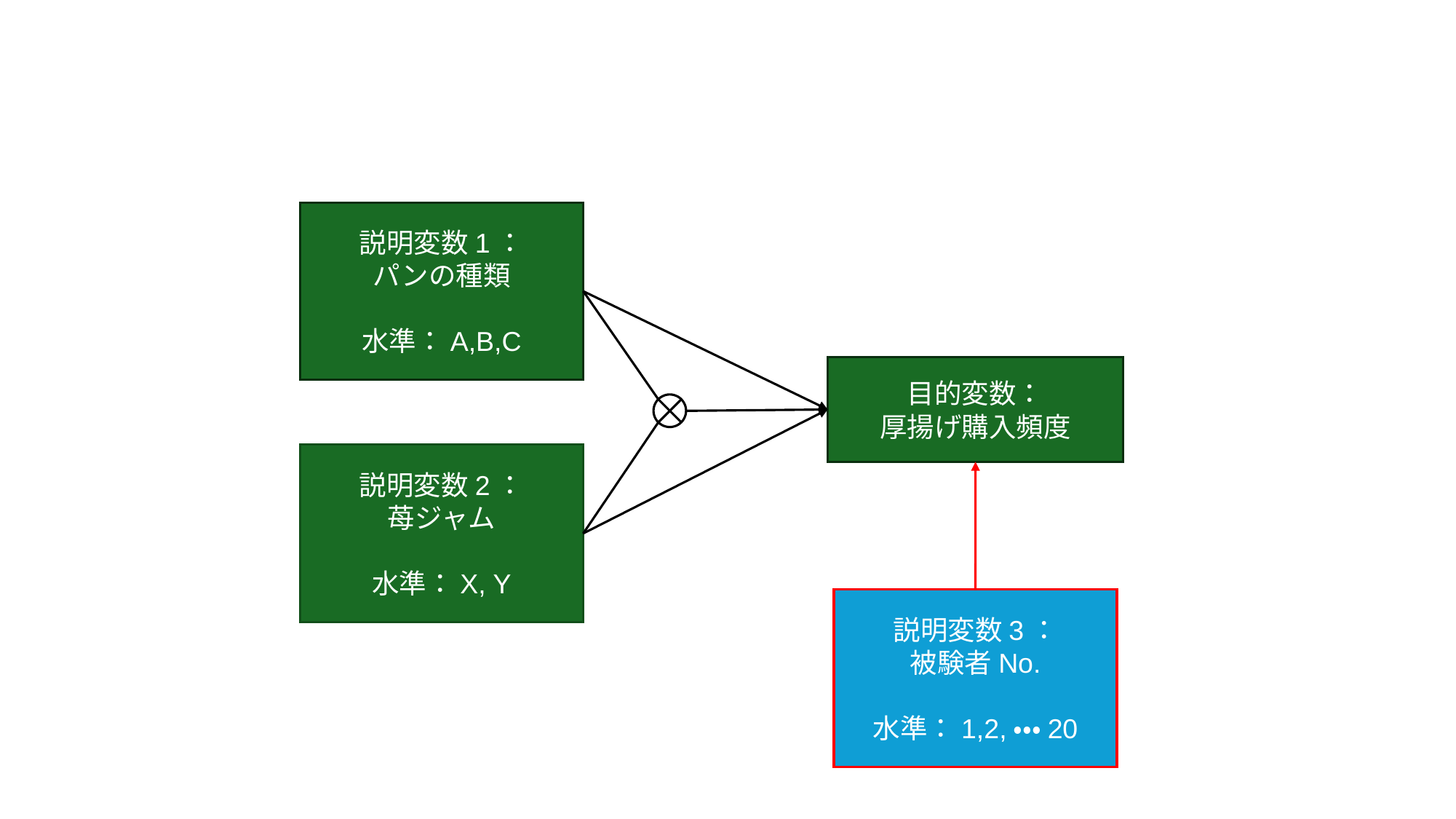

説明変数1：
パンの種類

水準：A,B,C
目的変数：
厚揚げ購入頻度

説明変数2：
苺ジャム

水準：X, Y
説明変数3：
被験者No.

水準：1,2,・・・20